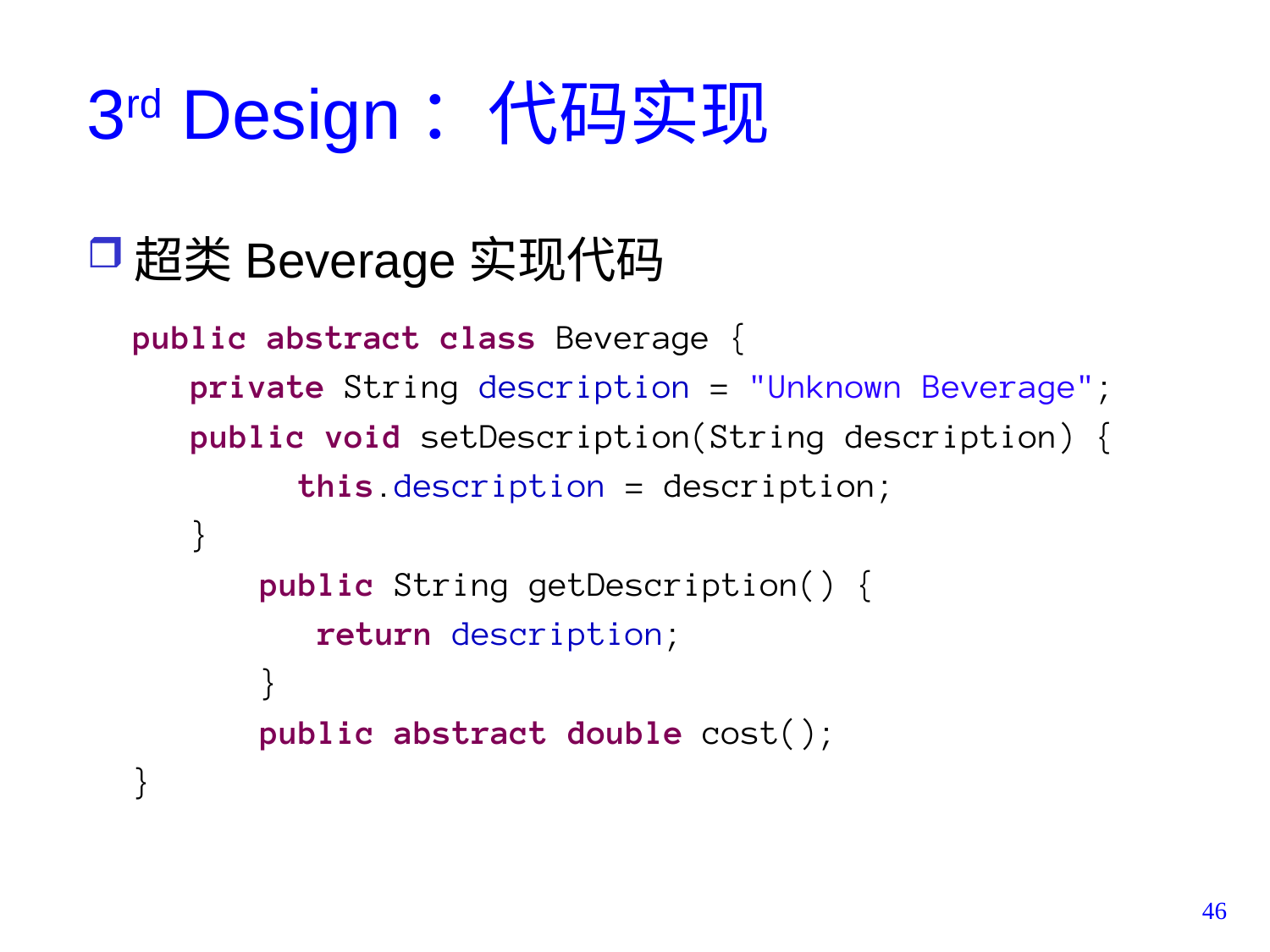

# 3rd Design：代码实现
超类Beverage实现代码
public abstract class Beverage {
   private String description = "Unknown Beverage";
   public void setDescription(String description) {
	  this.description = description;
   }
	public String getDescription() {
	   return description;
	}
	public abstract double cost();
}
46